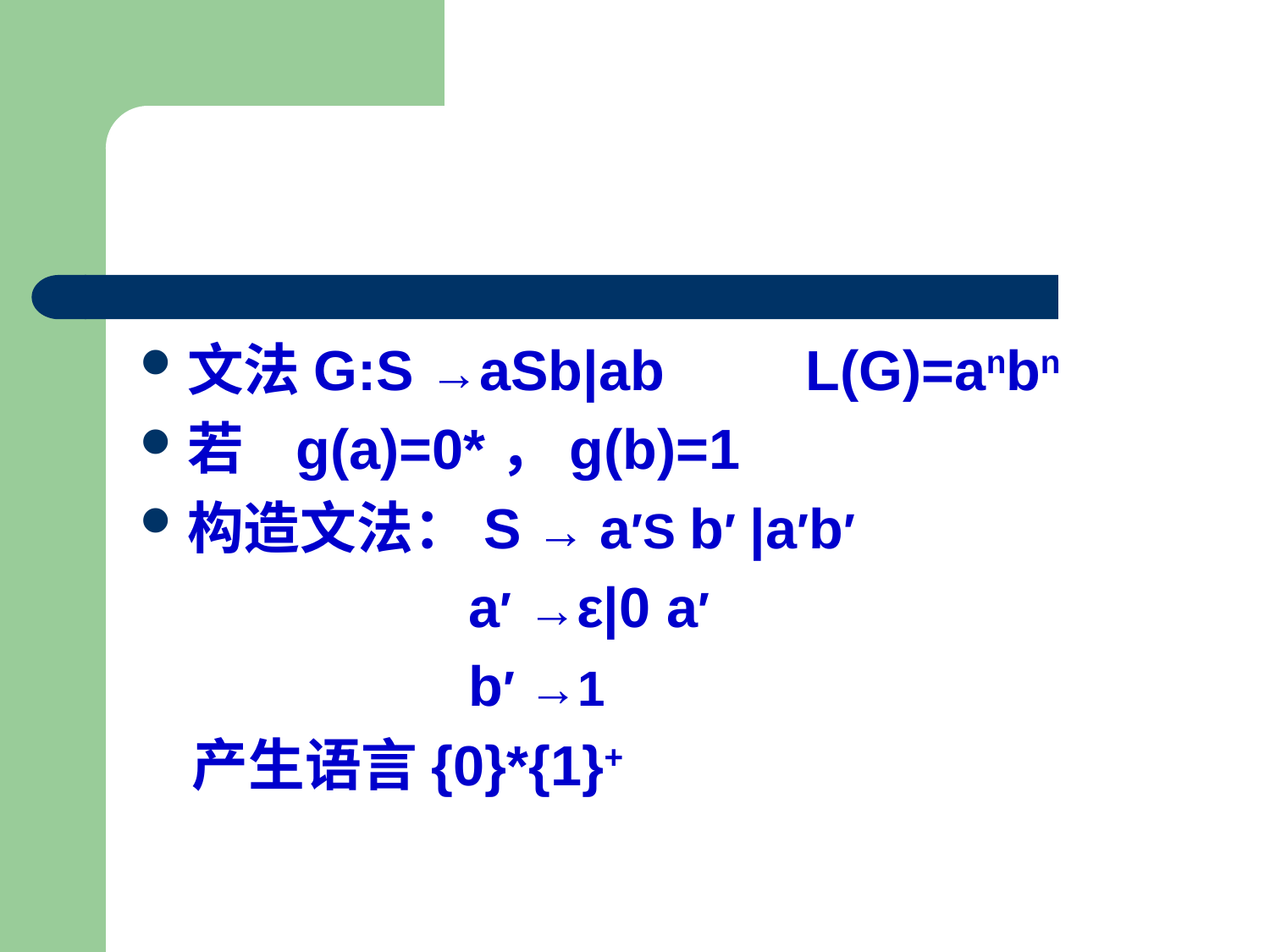

#
文法G:S →aSb|ab         L(G)=anbn
若   g(a)=0*，g(b)=1
构造文法：S → a′S b′ |a′b′
                     a′ →ε|0 a′
                     b′ →1
   产生语言{0}*{1}+